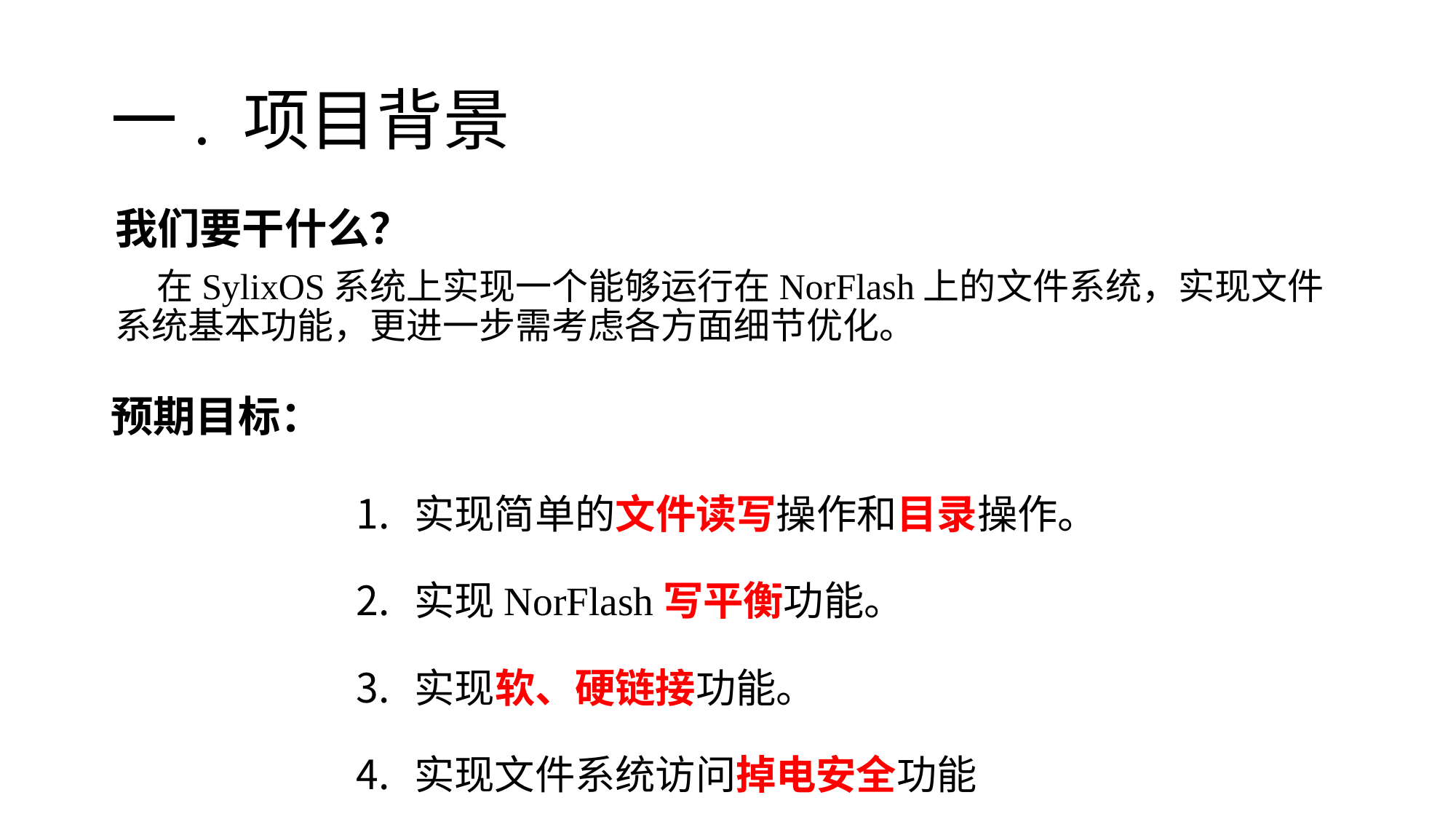

# 一. 项目背景
我们要干什么？
    在SylixOS系统上实现一个能够运行在NorFlash上的文件系统，实现文件系统基本功能，更进一步需考虑各方面细节优化。

预期目标：

实现简单的文件读写操作和目录操作。
实现NorFlash写平衡功能。
实现软、硬链接功能。
实现文件系统访问掉电安全功能